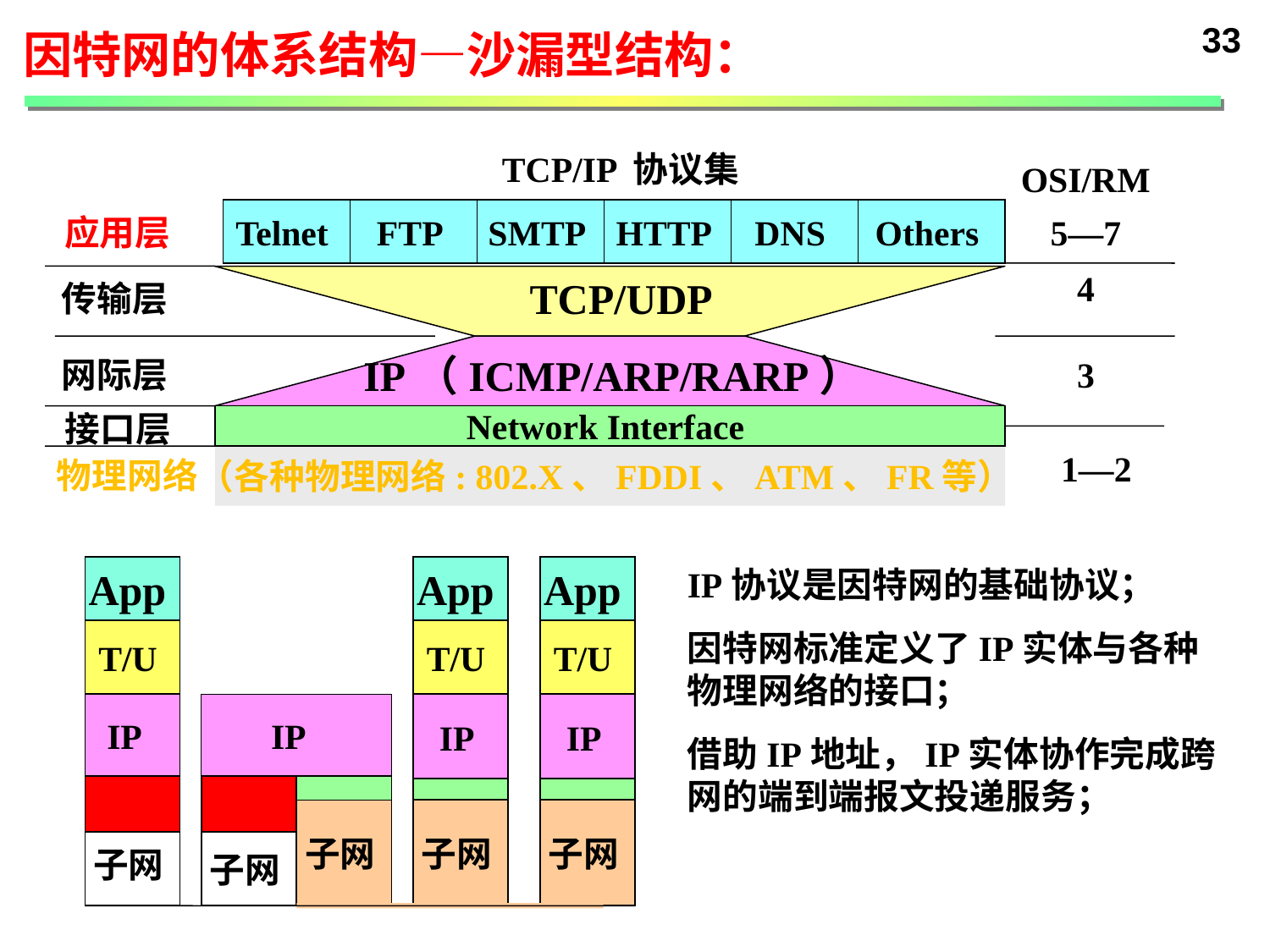

33
因特网的体系结构—沙漏型结构：

TCP/IP 协议集
OSI/RM
应用层
Telnet
FTP
SMTP
HTTP
DNS
Others
5—7
4

传输层

TCP/UDP

IP（ICMP/ARP/RARP）

网际层
3
接口层

Network Interface

1—2
物理网络

（各种物理网络: 802.X、FDDI、ATM、FR等）
IP协议是因特网的基础协议；
因特网标准定义了IP实体与各种物理网络的接口；
借助IP地址，IP实体协作完成跨网的端到端报文投递服务；
App
App
App
T/U
T/U
T/U
IP
IP
IP
IP

子网
子网
子网
子网
子网